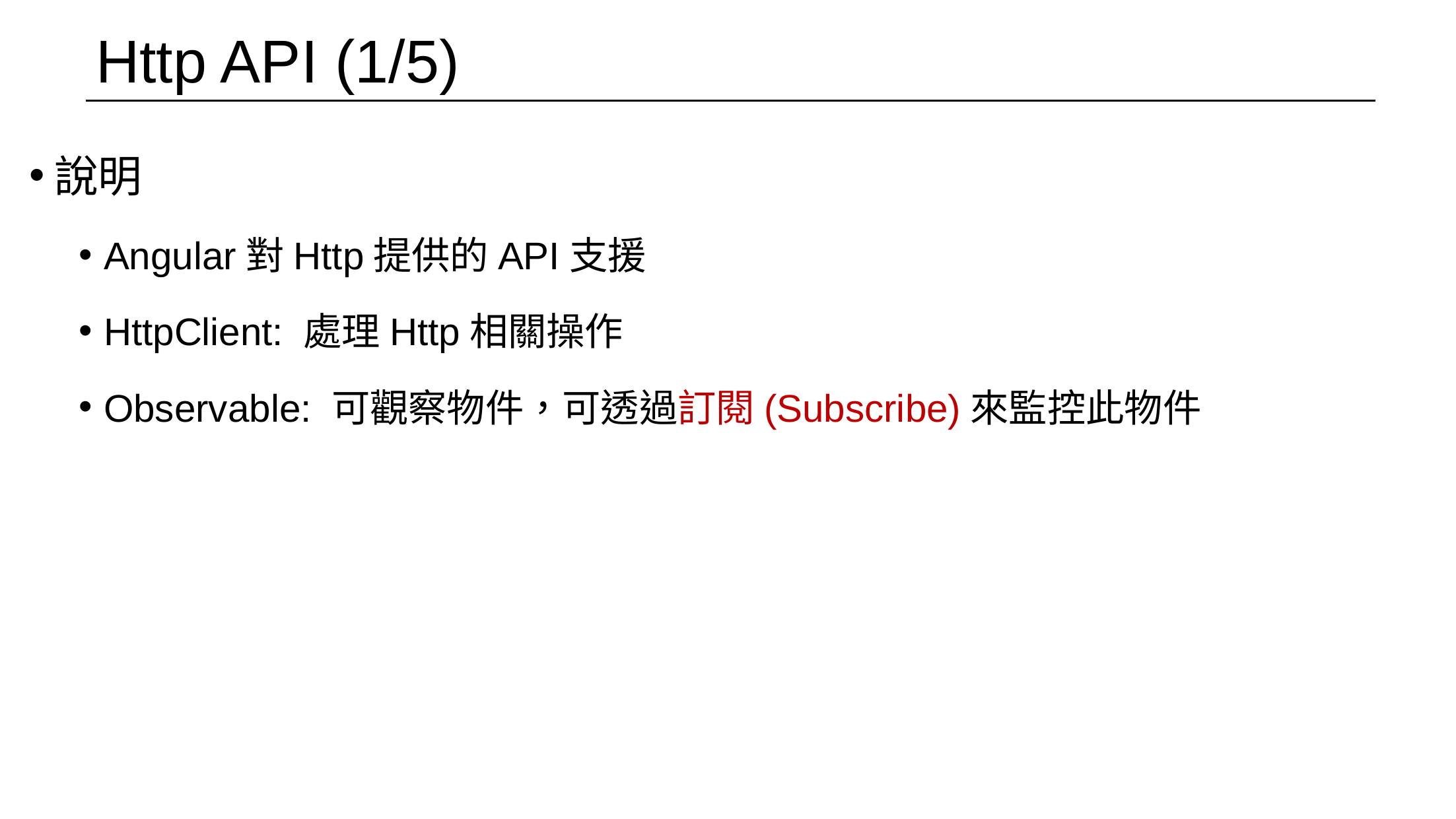

# Http API (1/5)
說明
Angular對Http提供的API支援
HttpClient: 處理Http相關操作
Observable: 可觀察物件，可透過訂閱(Subscribe)來監控此物件